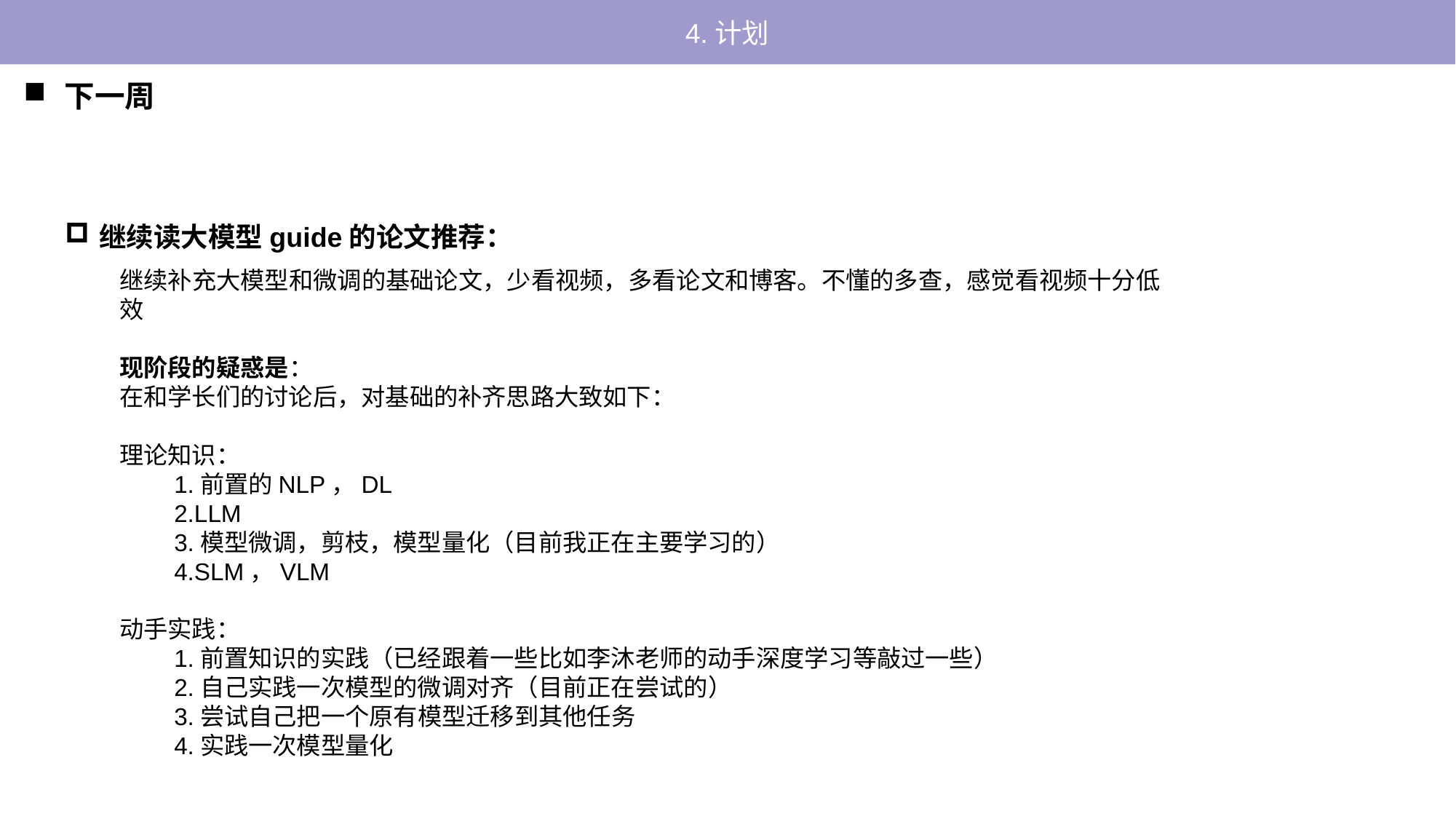

4.计划
下一周
继续读大模型guide的论文推荐：
继续补充大模型和微调的基础论文，少看视频，多看论文和博客。不懂的多查，感觉看视频十分低效

现阶段的疑惑是：
在和学长们的讨论后，对基础的补齐思路大致如下：

理论知识：
1.前置的NLP，DL
2.LLM
3.模型微调，剪枝，模型量化（目前我正在主要学习的）
4.SLM，VLM

动手实践：
1.前置知识的实践（已经跟着一些比如李沐老师的动手深度学习等敲过一些）
2.自己实践一次模型的微调对齐（目前正在尝试的）
3.尝试自己把一个原有模型迁移到其他任务
4.实践一次模型量化